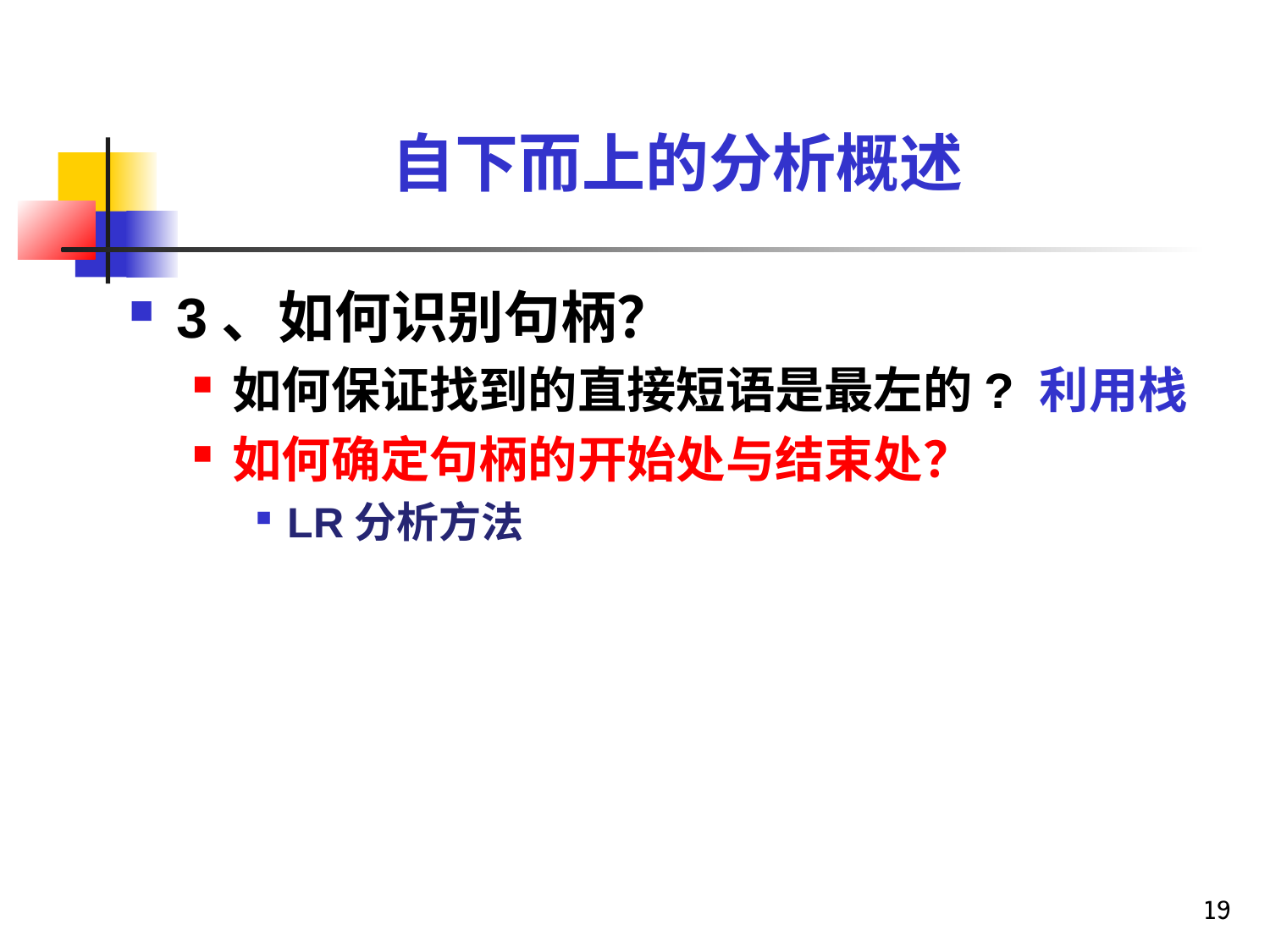

自下而上的分析概述
3、如何识别句柄？
如何保证找到的直接短语是最左的? 利用栈
如何确定句柄的开始处与结束处？
LR分析方法
19